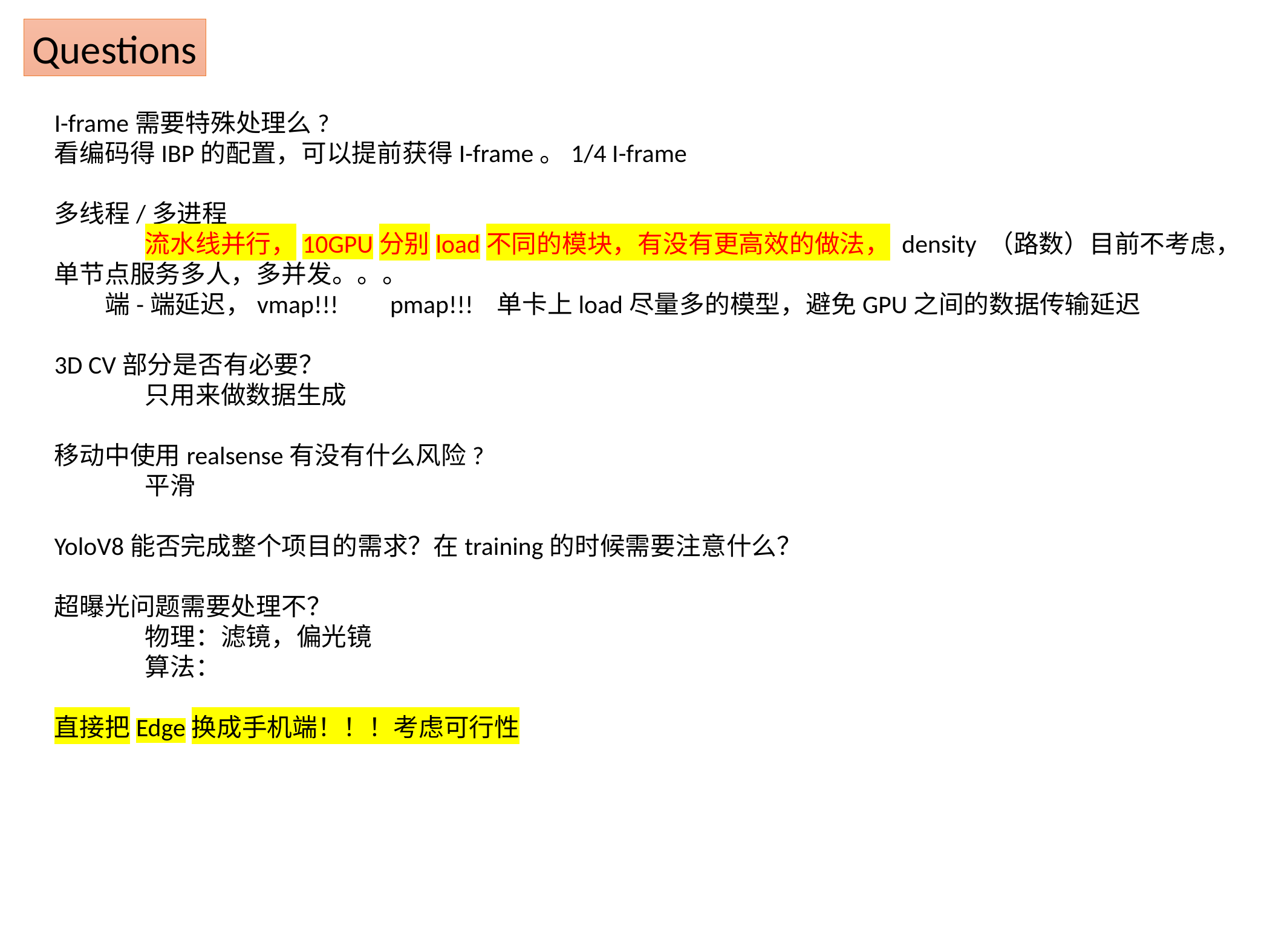

Questions

I-frame需要特殊处理么?
看编码得IBP的配置，可以提前获得I-frame。1/4 I-frame

多线程/多进程
	流水线并行，10GPU分别load不同的模块，有没有更高效的做法， density （路数）目前不考虑，单节点服务多人，多并发。。。
        端-端延迟，vmap!!!         pmap!!!   单卡上load尽量多的模型，避免GPU之间的数据传输延迟

3D CV部分是否有必要？
	只用来做数据生成

移动中使用realsense有没有什么风险?
 	平滑

YoloV8能否完成整个项目的需求？在training的时候需要注意什么？

超曝光问题需要处理不？
	物理：滤镜，偏光镜
	算法：

直接把Edge换成手机端！！！考虑可行性